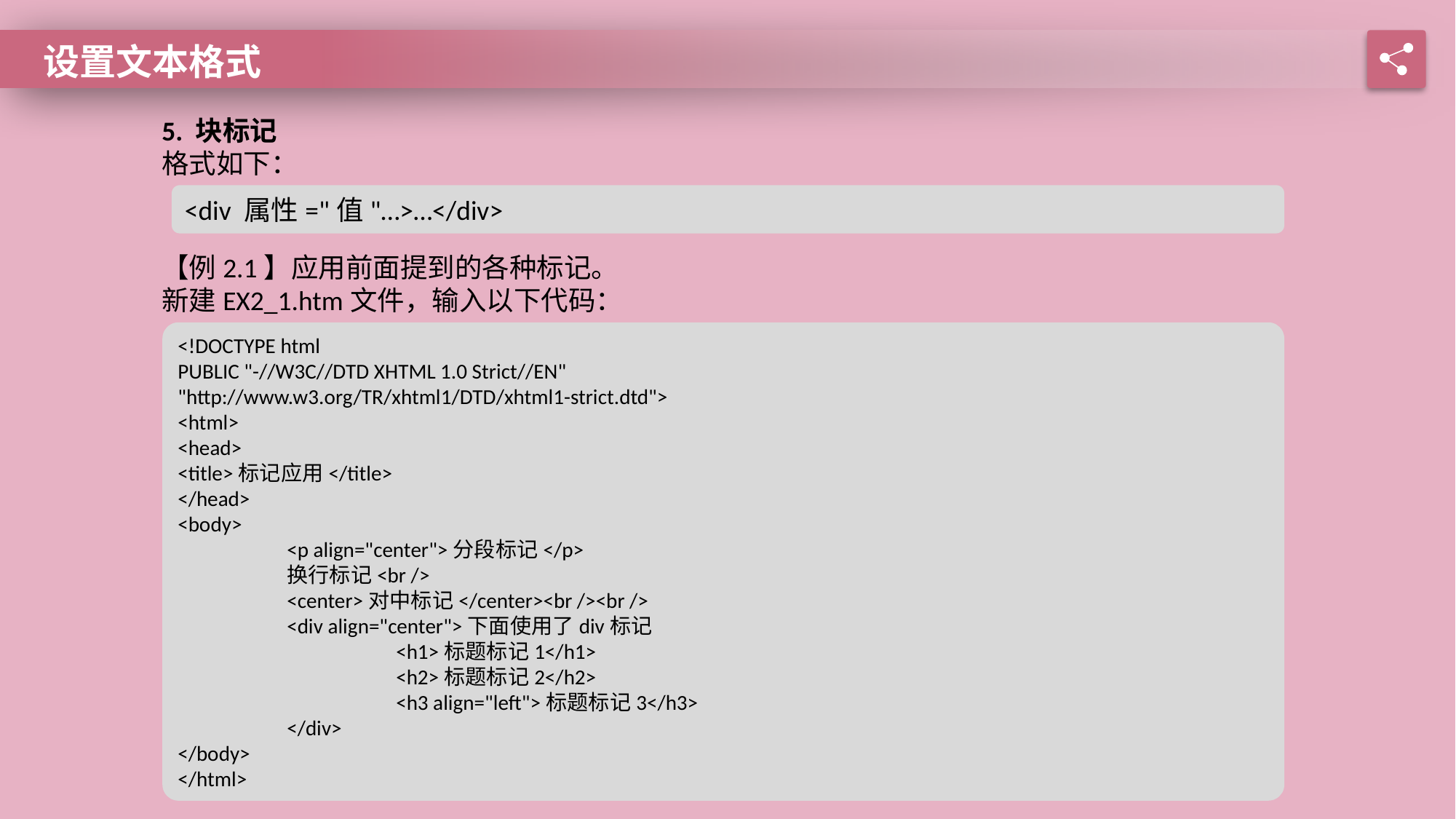

设置文本格式
5. 块标记
格式如下：
<div 属性="值"…>…</div>
【例2.1】应用前面提到的各种标记。
新建EX2_1.htm文件，输入以下代码：
<!DOCTYPE html
PUBLIC "-//W3C//DTD XHTML 1.0 Strict//EN"
"http://www.w3.org/TR/xhtml1/DTD/xhtml1-strict.dtd">
<html>
<head>
<title>标记应用</title>
</head>
<body>
	<p align="center">分段标记</p>
	换行标记<br />
	<center>对中标记</center><br /><br />
	<div align="center">下面使用了div标记
		<h1>标题标记1</h1>
		<h2>标题标记2</h2>
		<h3 align="left">标题标记3</h3>
	</div>
</body>
</html>